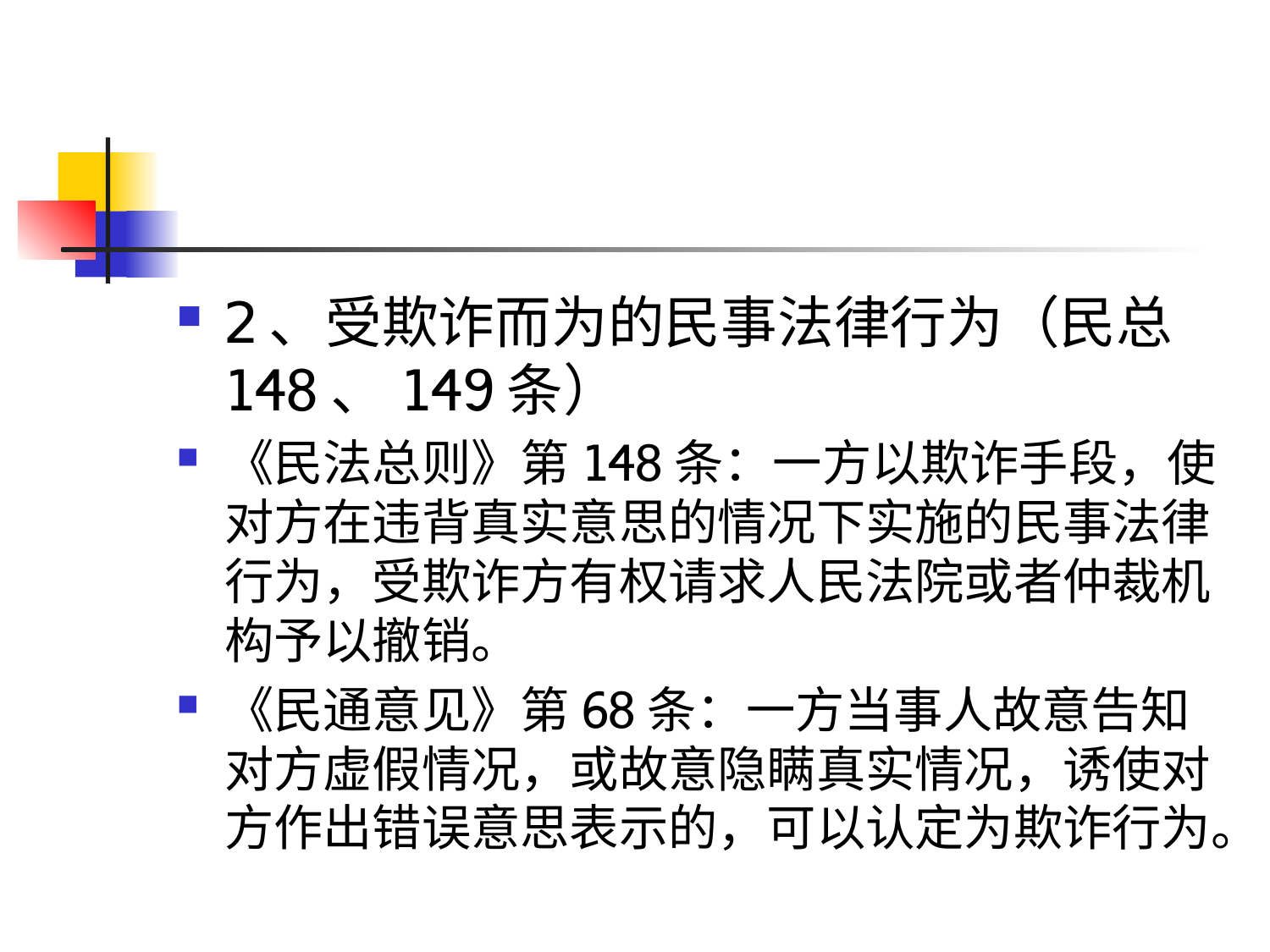

#
2、受欺诈而为的民事法律行为（民总148、149条）
《民法总则》第148条：一方以欺诈手段，使对方在违背真实意思的情况下实施的民事法律行为，受欺诈方有权请求人民法院或者仲裁机构予以撤销。
《民通意见》第68条：一方当事人故意告知对方虚假情况，或故意隐瞒真实情况，诱使对方作出错误意思表示的，可以认定为欺诈行为。